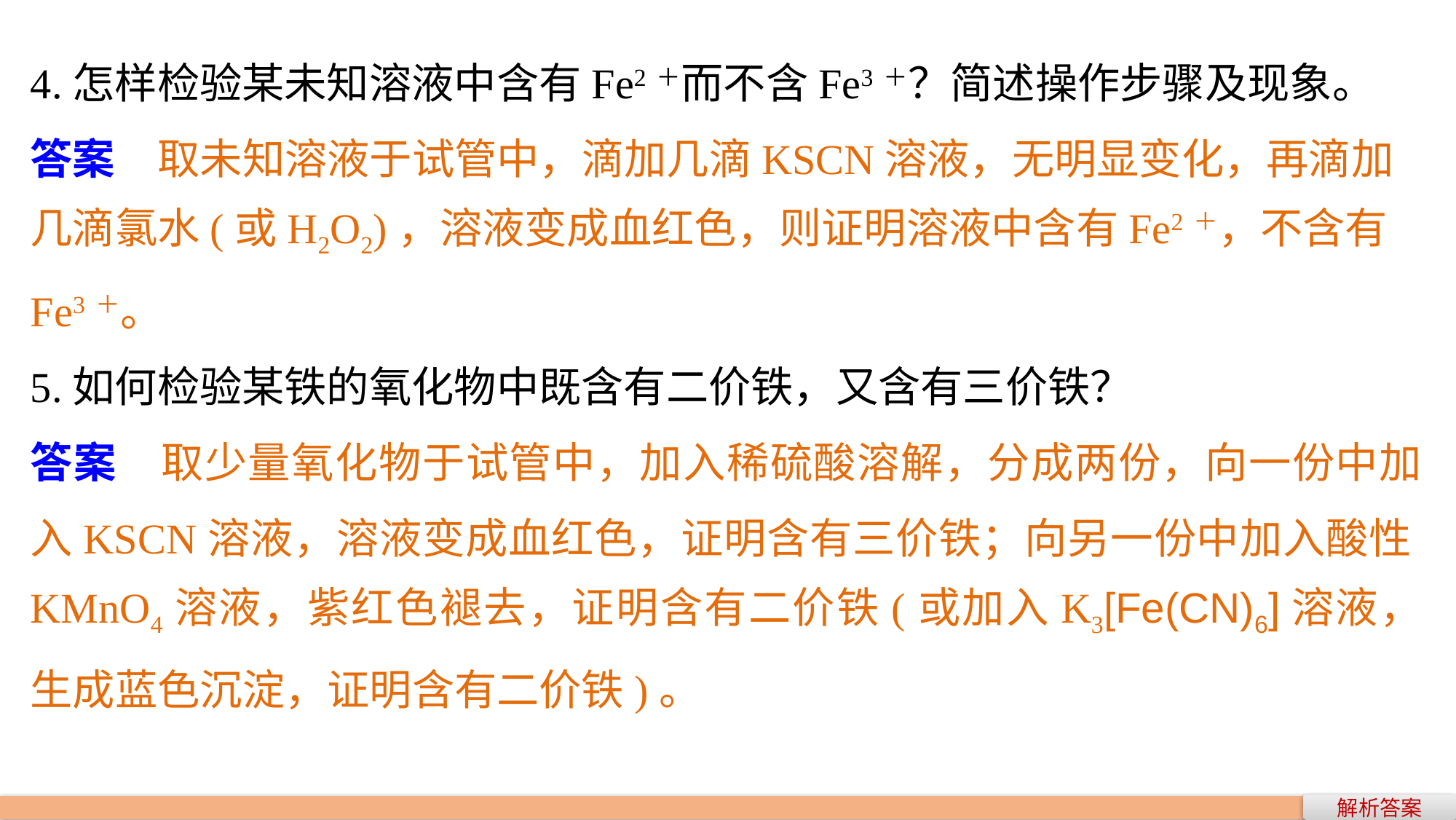

4.怎样检验某未知溶液中含有Fe2＋而不含Fe3＋？简述操作步骤及现象。
答案　取未知溶液于试管中，滴加几滴KSCN溶液，无明显变化，再滴加几滴氯水(或H2O2)，溶液变成血红色，则证明溶液中含有Fe2＋，不含有Fe3＋。
5.如何检验某铁的氧化物中既含有二价铁，又含有三价铁？
答案　取少量氧化物于试管中，加入稀硫酸溶解，分成两份，向一份中加入KSCN溶液，溶液变成血红色，证明含有三价铁；向另一份中加入酸性KMnO4溶液，紫红色褪去，证明含有二价铁(或加入K3[Fe(CN)6]溶液，生成蓝色沉淀，证明含有二价铁)。
解析答案